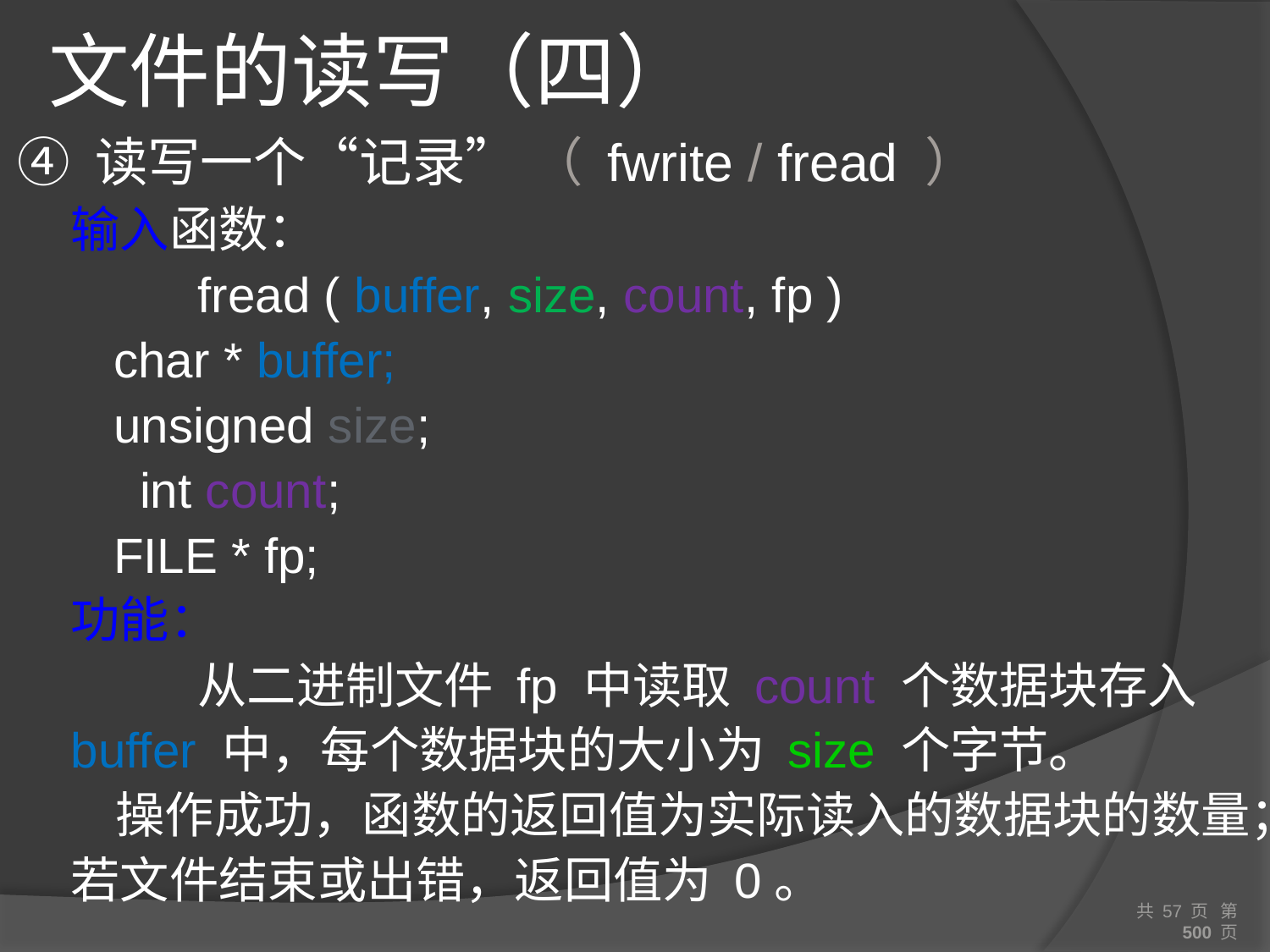

# 文件的读写（四）
④ 读写一个“记录” （ fwrite / fread ）
	输入函数：
		fread ( buffer, size, count, fp )
       char * buffer;
       unsigned size;
	     int count;
       FILE * fp;
	功能：
		从二进制文件 fp 中读取 count 个数据块存入 buffer 中，每个数据块的大小为 size 个字节。
	   操作成功，函数的返回值为实际读入的数据块的数量；若文件结束或出错，返回值为 0。
共 57 页   第 500 页